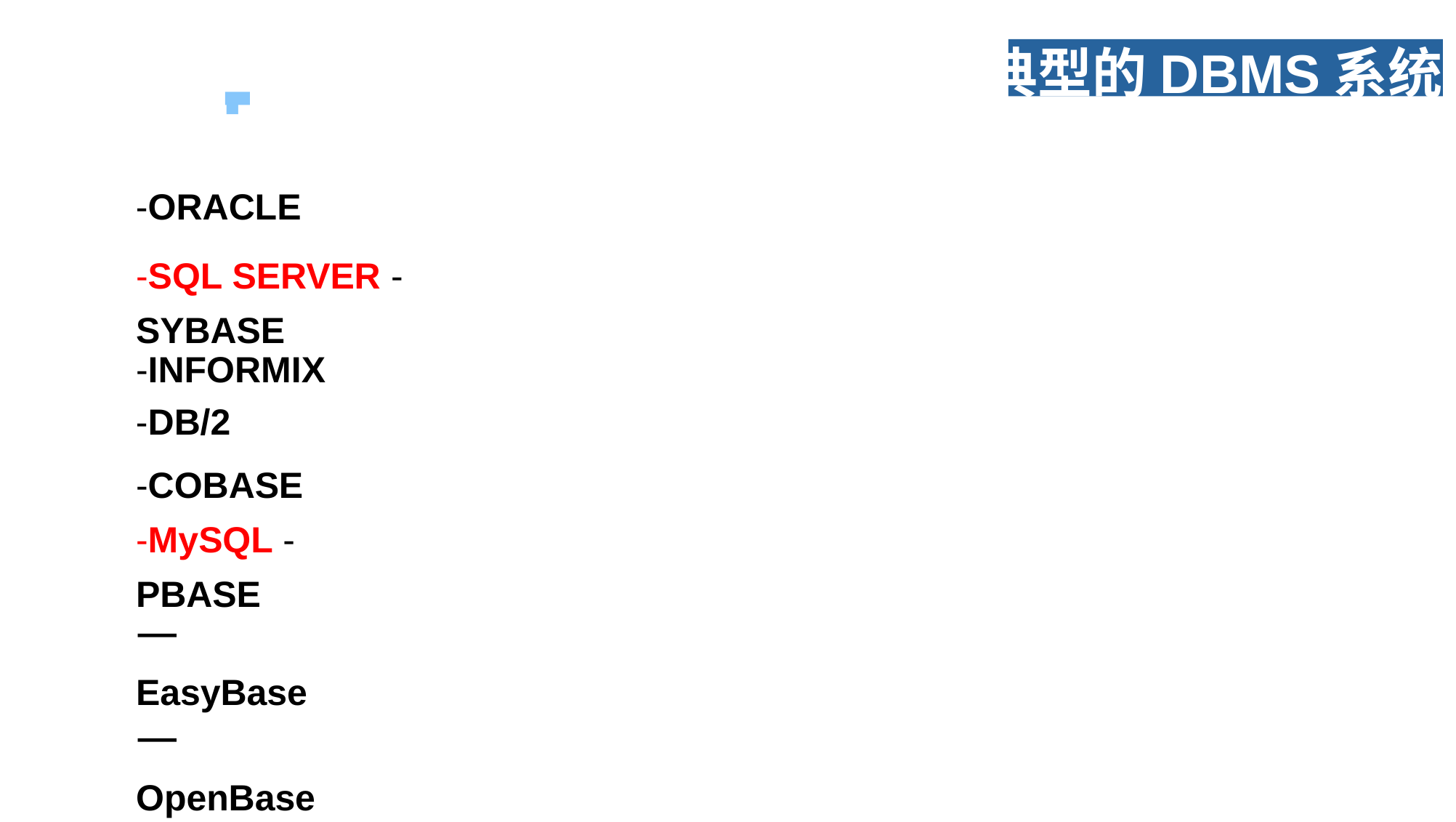

典型的DBMS系统
■
-ORACLE
-SQL SERVER -SYBASE
-INFORMIX
-DB/2
-COBASE
-MySQL -PBASE
一 EasyBase 一 OpenBase